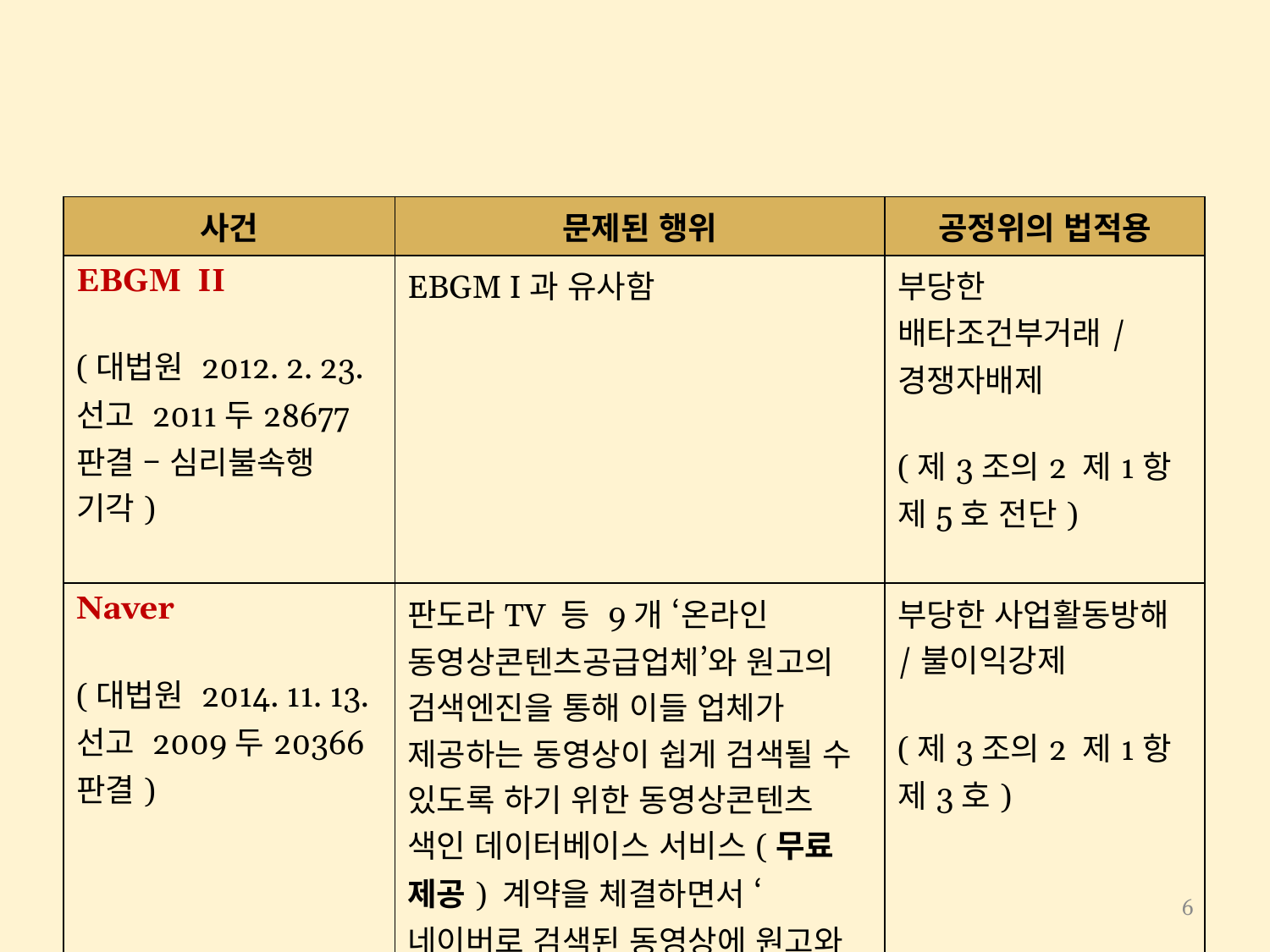

#
| 사건 | 문제된 행위 | 공정위의 법적용 |
| --- | --- | --- |
| EBGM II (대법원 2012. 2. 23. 선고 2011두28677 판결 – 심리불속행 기각) | EBGM I과 유사함 | 부당한 배타조건부거래/경쟁자배제 (제3조의2 제1항 제5호 전단) |
| Naver (대법원 2014. 11. 13. 선고 2009두20366 판결) | 판도라TV 등 9개 ‘온라인 동영상콘텐츠공급업체’와 원고의 검색엔진을 통해 이들 업체가 제공하는 동영상이 쉽게 검색될 수 있도록 하기 위한 동영상콘텐츠 색인 데이터베이스 서비스(무료 제공) 계약을 체결하면서 ‘네이버로 검색된 동영상에 원고와 협의 없이 광고를 게재할 수 없다’는 조항을 둠 | 부당한 사업활동방해/불이익강제 (제3조의2 제1항 제3호) |
6